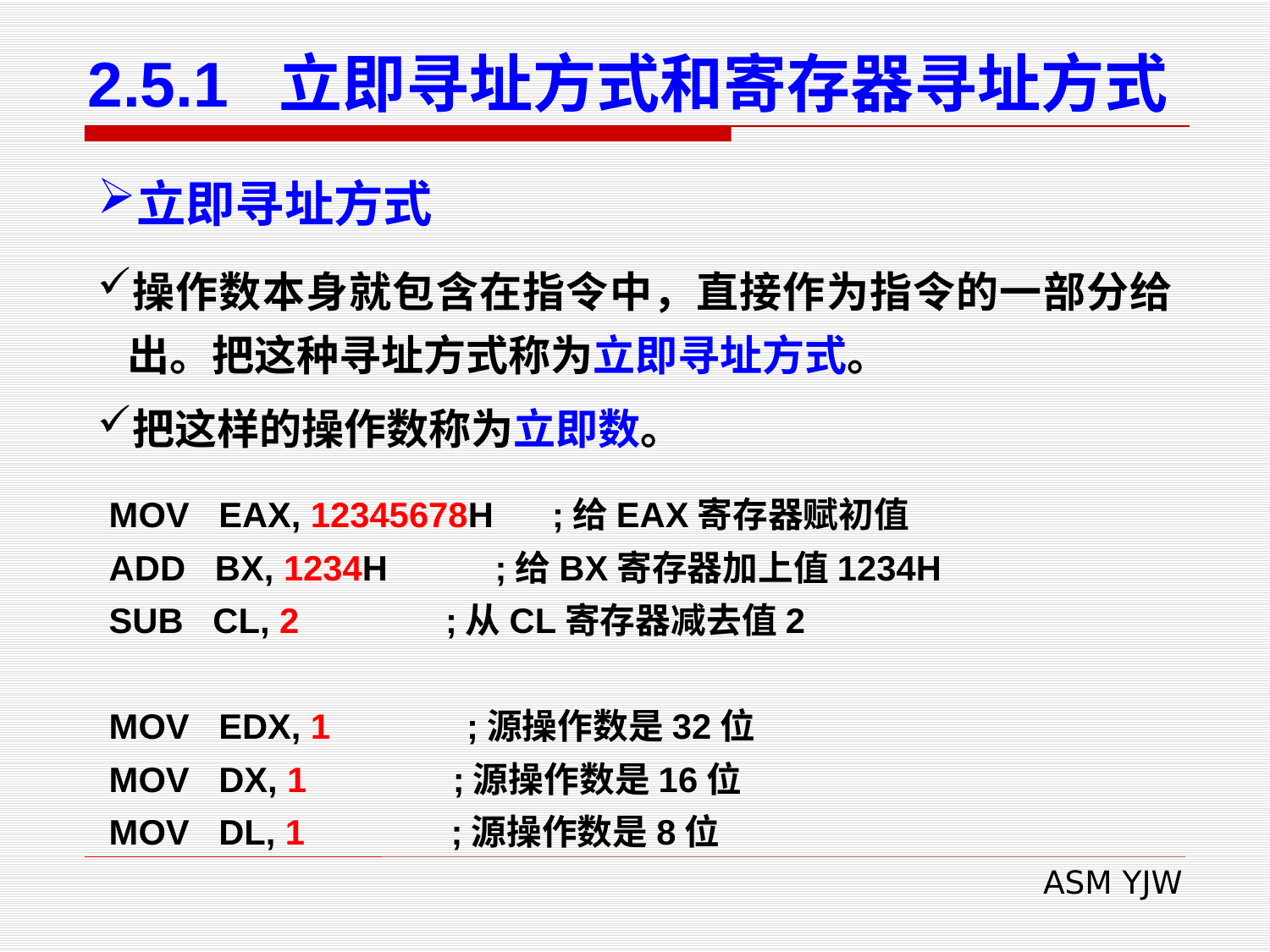

# 2.5.1  立即寻址方式和寄存器寻址方式
立即寻址方式
操作数本身就包含在指令中，直接作为指令的一部分给出。把这种寻址方式称为立即寻址方式。
把这样的操作数称为立即数。

MOV   EAX, 12345678H      ;给EAX寄存器赋初值
ADD   BX, 1234H           ;给BX寄存器加上值1234H
SUB   CL, 2               ;从CL寄存器减去值2

MOV   EDX, 1              ;源操作数是32位
MOV   DX, 1               ;源操作数是16位
MOV   DL, 1               ;源操作数是8位